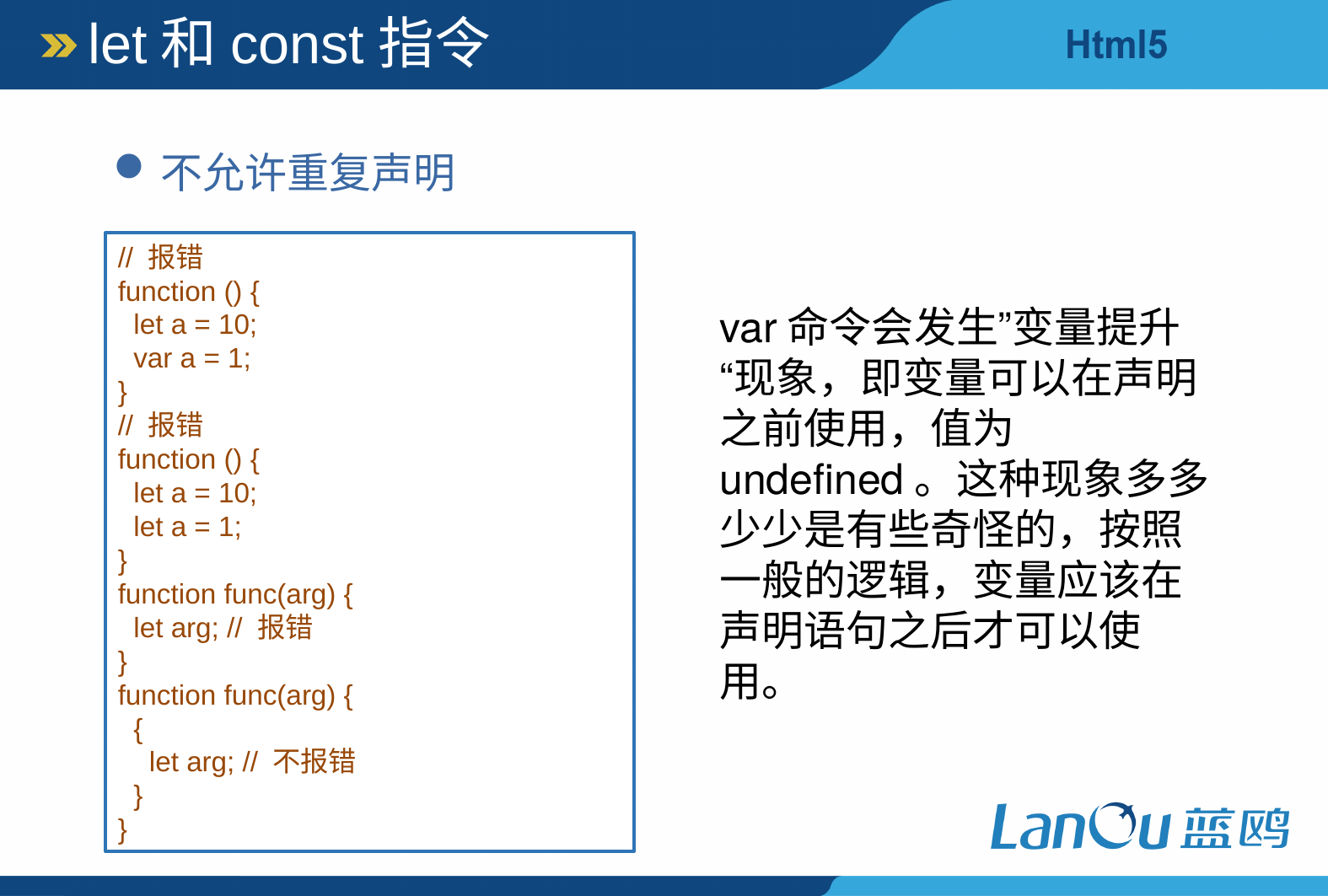

let和const指令
不允许重复声明
// 报错
function () {
  let a = 10;
  var a = 1;
}
// 报错
function () {
  let a = 10;
  let a = 1;
}
function func(arg) {
  let arg; // 报错
}
function func(arg) {
  {
    let arg; // 不报错
  }
}
var命令会发生”变量提升“现象，即变量可以在声明之前使用，值为undefined。这种现象多多少少是有些奇怪的，按照一般的逻辑，变量应该在声明语句之后才可以使用。